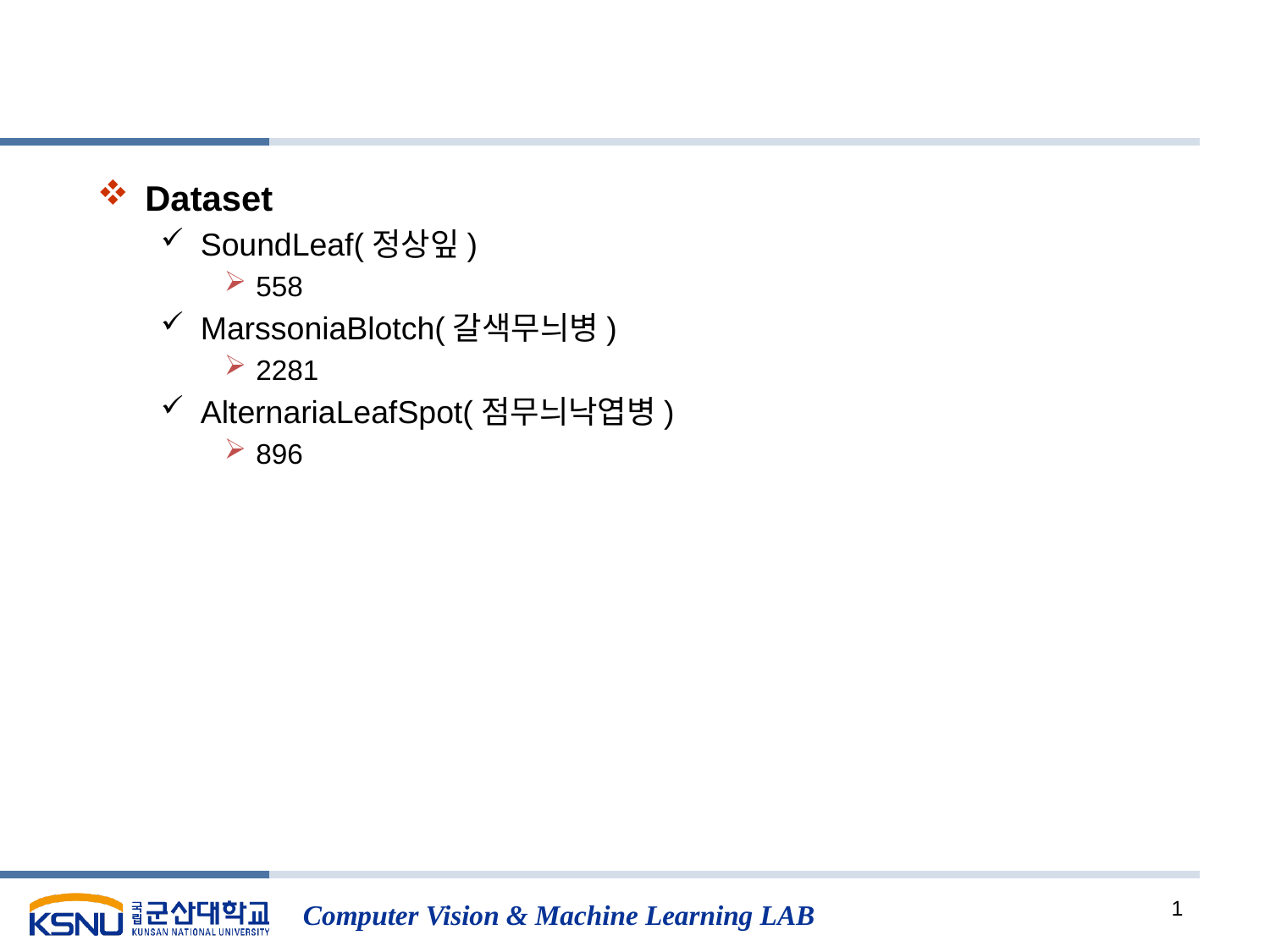

#
Dataset
SoundLeaf(정상잎)
558
MarssoniaBlotch(갈색무늬병)
2281
AlternariaLeafSpot(점무늬낙엽병)
896

1